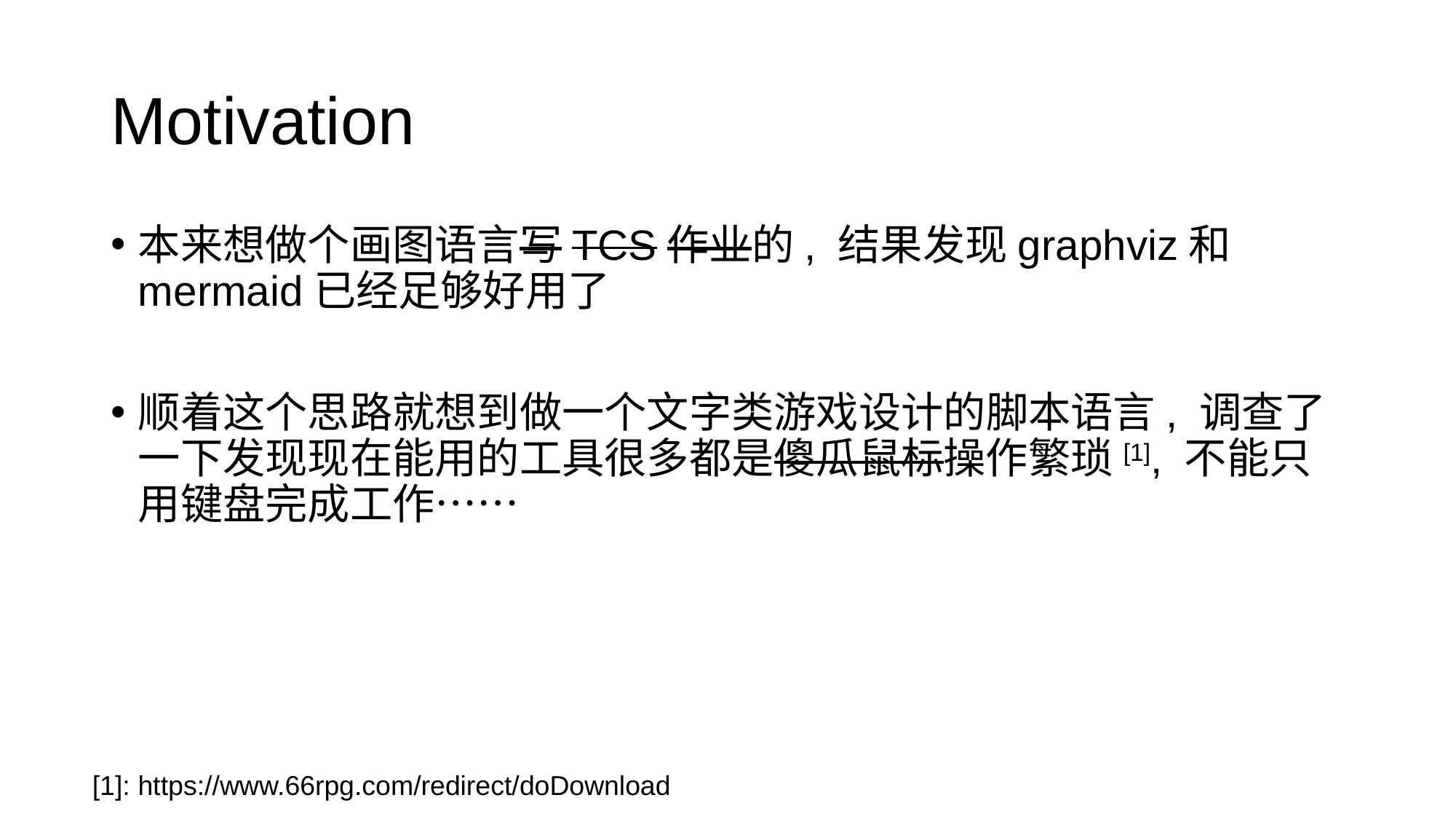

# Motivation
本来想做个画图语言写TCS作业的, 结果发现graphviz和mermaid已经足够好用了

顺着这个思路就想到做一个文字类游戏设计的脚本语言, 调查了一下发现现在能用的工具很多都是傻瓜鼠标操作繁琐[1], 不能只用键盘完成工作……
[1]: https://www.66rpg.com/redirect/doDownload